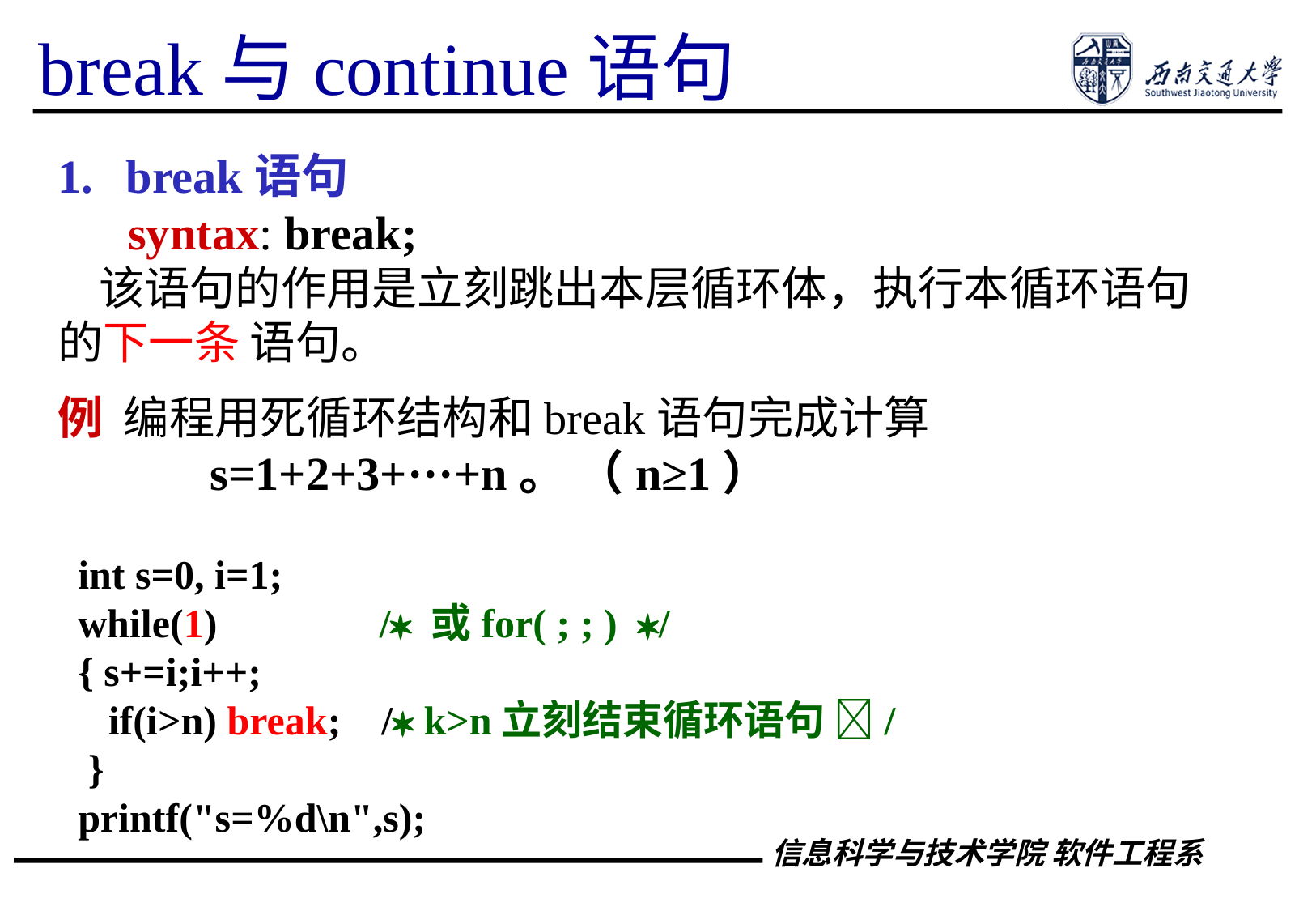

break与continue语句
break语句
      syntax: break;
   该语句的作用是立刻跳出本层循环体，执行本循环语句的下一条 语句。
例  编程用死循环结构和break语句完成计算
             s=1+2+3+···+n。 （n≥1）

  int s=0, i=1;
  while(1)                /∗ 或for( ; ; )  ∗/
  { s+=i;i++;
     if(i>n) break;    /∗ k>n立刻结束循环语句 ∗/
   }
  printf("s=%d\n",s);